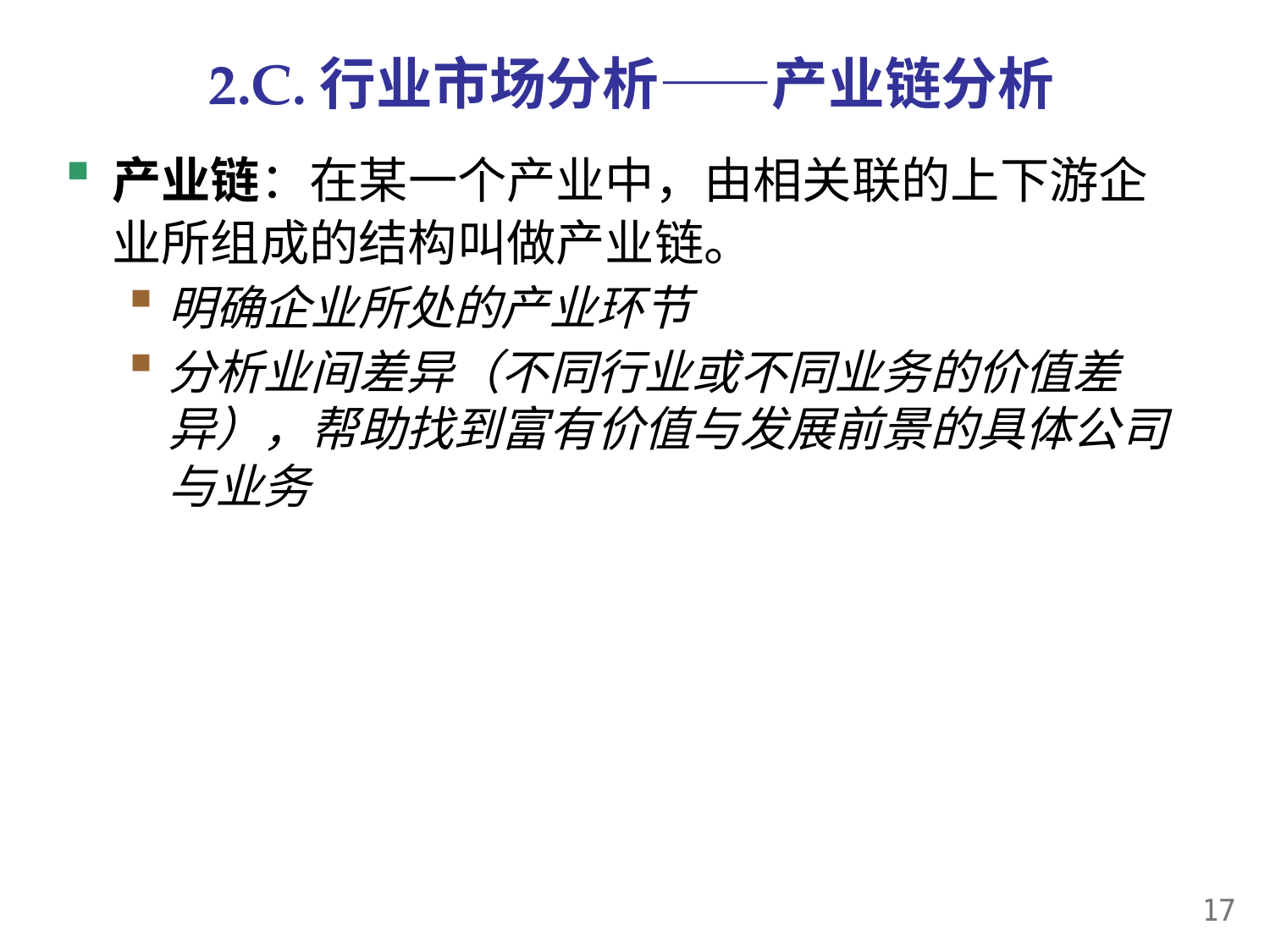

17
# 2.C.行业市场分析——产业链分析
产业链：在某一个产业中，由相关联的上下游企业所组成的结构叫做产业链。
明确企业所处的产业环节
分析业间差异（不同行业或不同业务的价值差异），帮助找到富有价值与发展前景的具体公司与业务